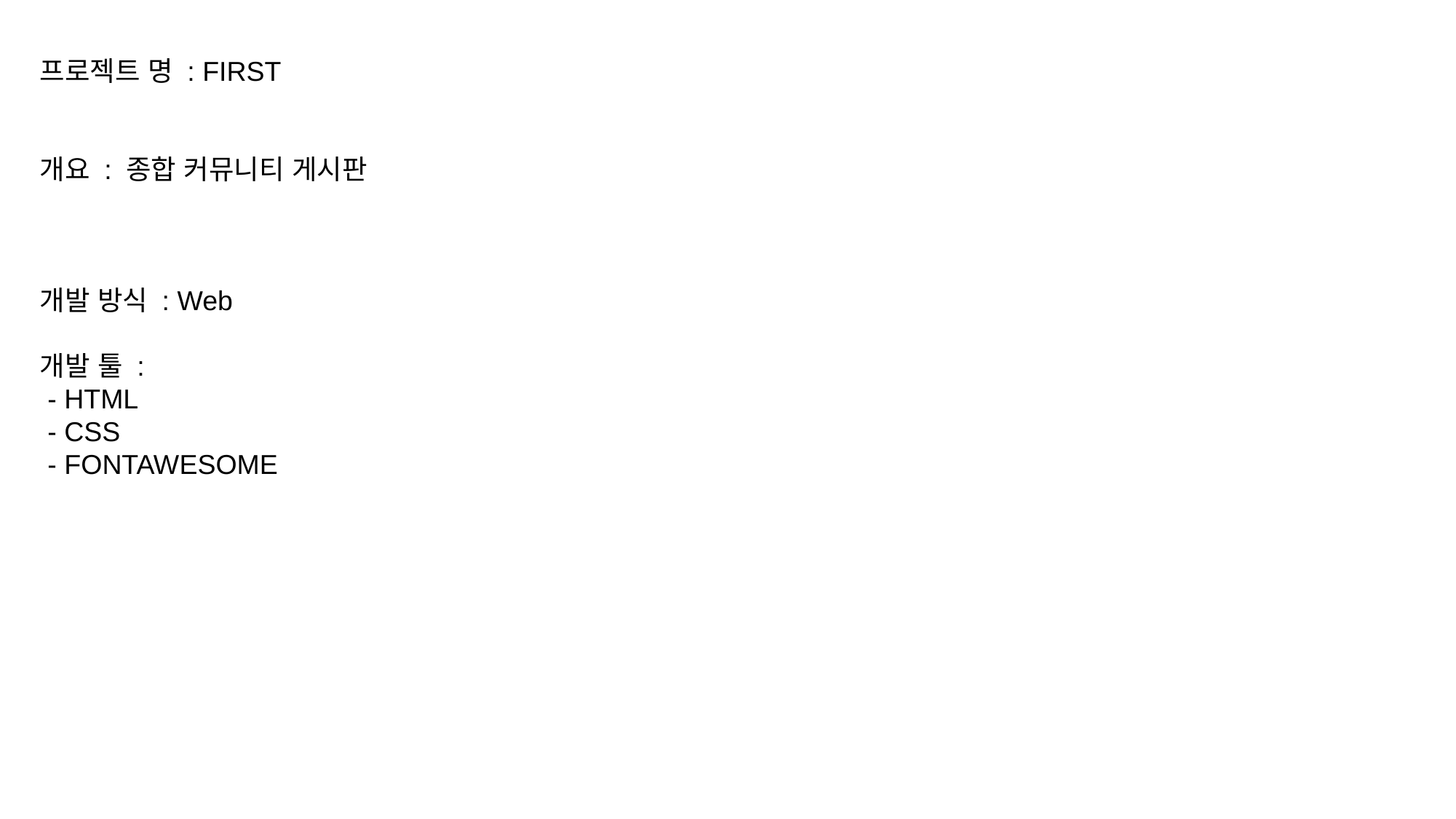

프로젝트 명 : FIRST

개요 : 종합 커뮤니티 게시판

개발 방식 : Web

개발 툴 :
 - HTML
 - CSS
 - FONTAWESOME